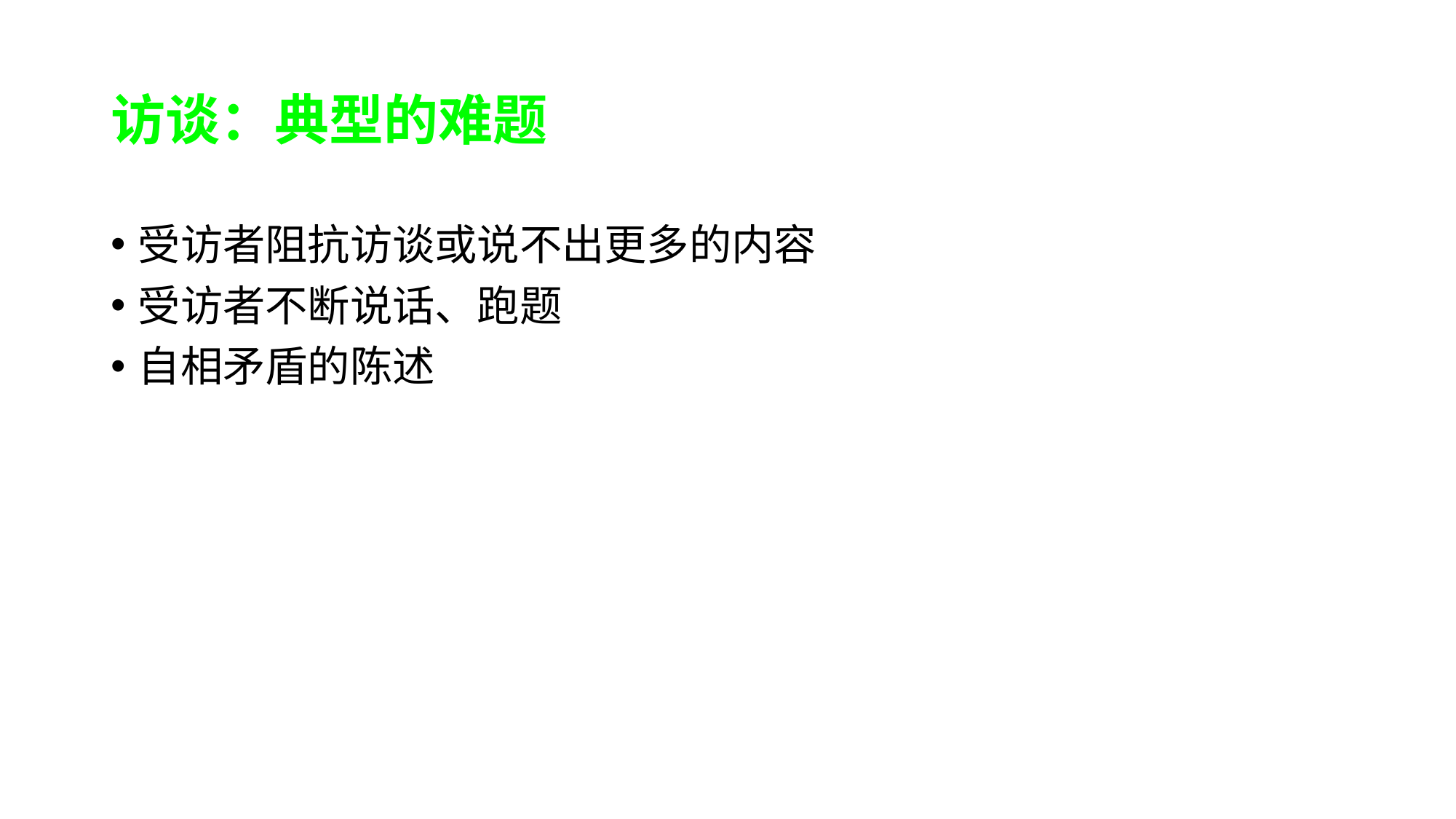

# 访谈：典型的难题
受访者阻抗访谈或说不出更多的内容
受访者不断说话、跑题
自相矛盾的陈述